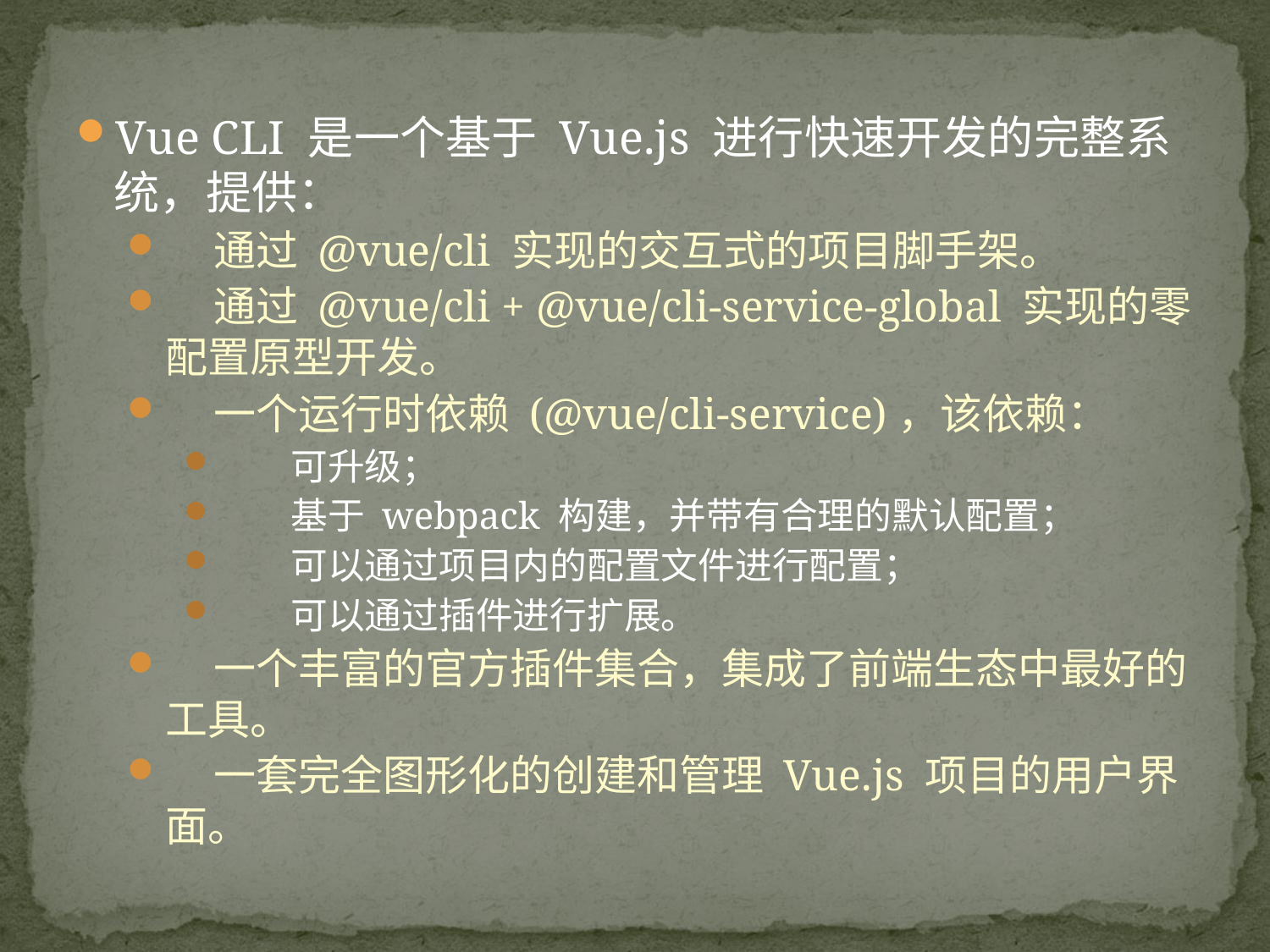

Vue CLI 是一个基于 Vue.js 进行快速开发的完整系统，提供：
    通过 @vue/cli 实现的交互式的项目脚手架。
    通过 @vue/cli + @vue/cli-service-global 实现的零配置原型开发。
    一个运行时依赖 (@vue/cli-service)，该依赖：
        可升级；
        基于 webpack 构建，并带有合理的默认配置；
        可以通过项目内的配置文件进行配置；
        可以通过插件进行扩展。
    一个丰富的官方插件集合，集成了前端生态中最好的工具。
    一套完全图形化的创建和管理 Vue.js 项目的用户界面。